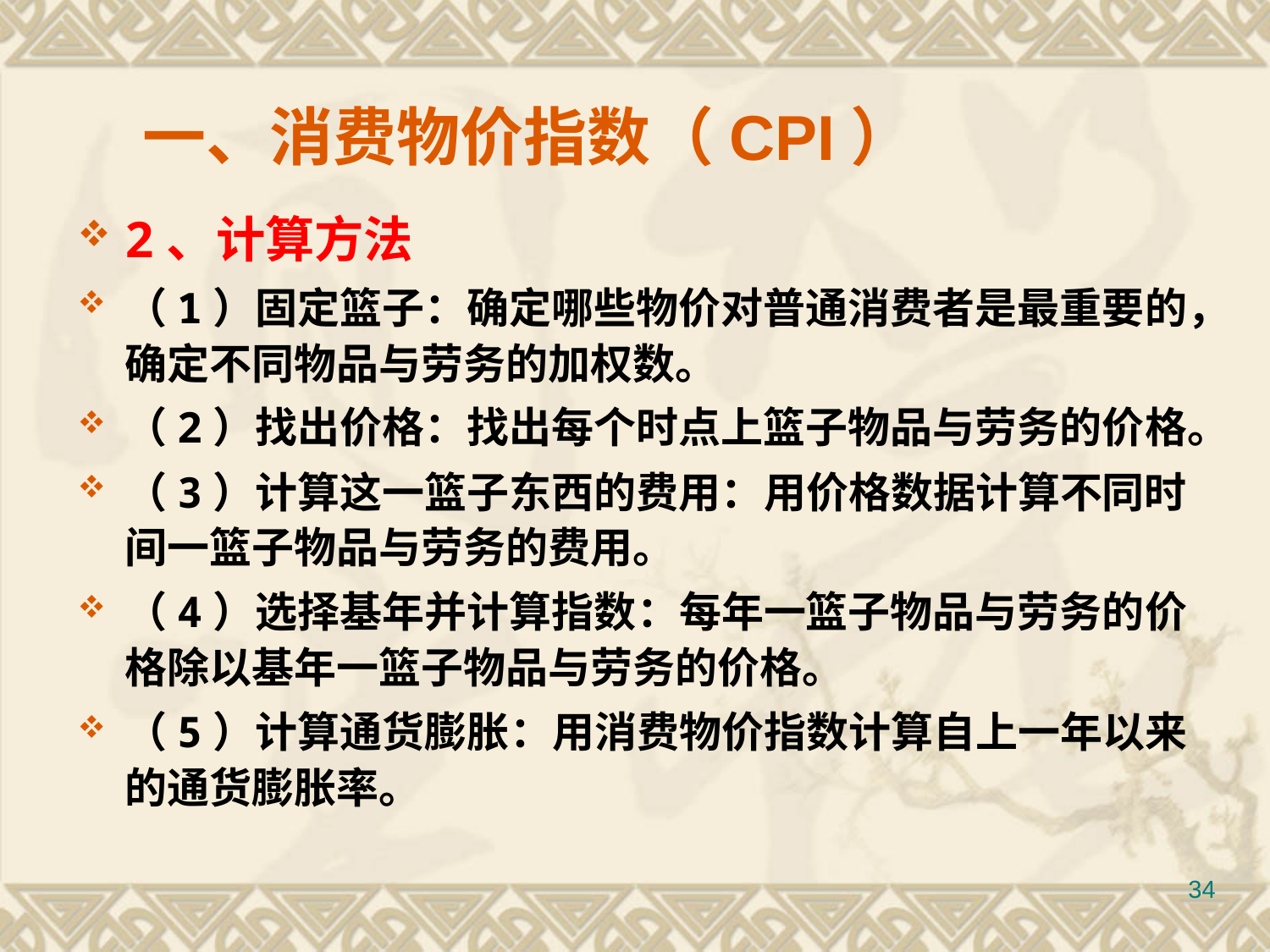

# 一、消费物价指数（CPI）
2、计算方法
（1）固定篮子：确定哪些物价对普通消费者是最重要的，确定不同物品与劳务的加权数。
（2）找出价格：找出每个时点上篮子物品与劳务的价格。
（3）计算这一篮子东西的费用：用价格数据计算不同时间一篮子物品与劳务的费用。
（4）选择基年并计算指数：每年一篮子物品与劳务的价格除以基年一篮子物品与劳务的价格。
（5）计算通货膨胀：用消费物价指数计算自上一年以来的通货膨胀率。

34